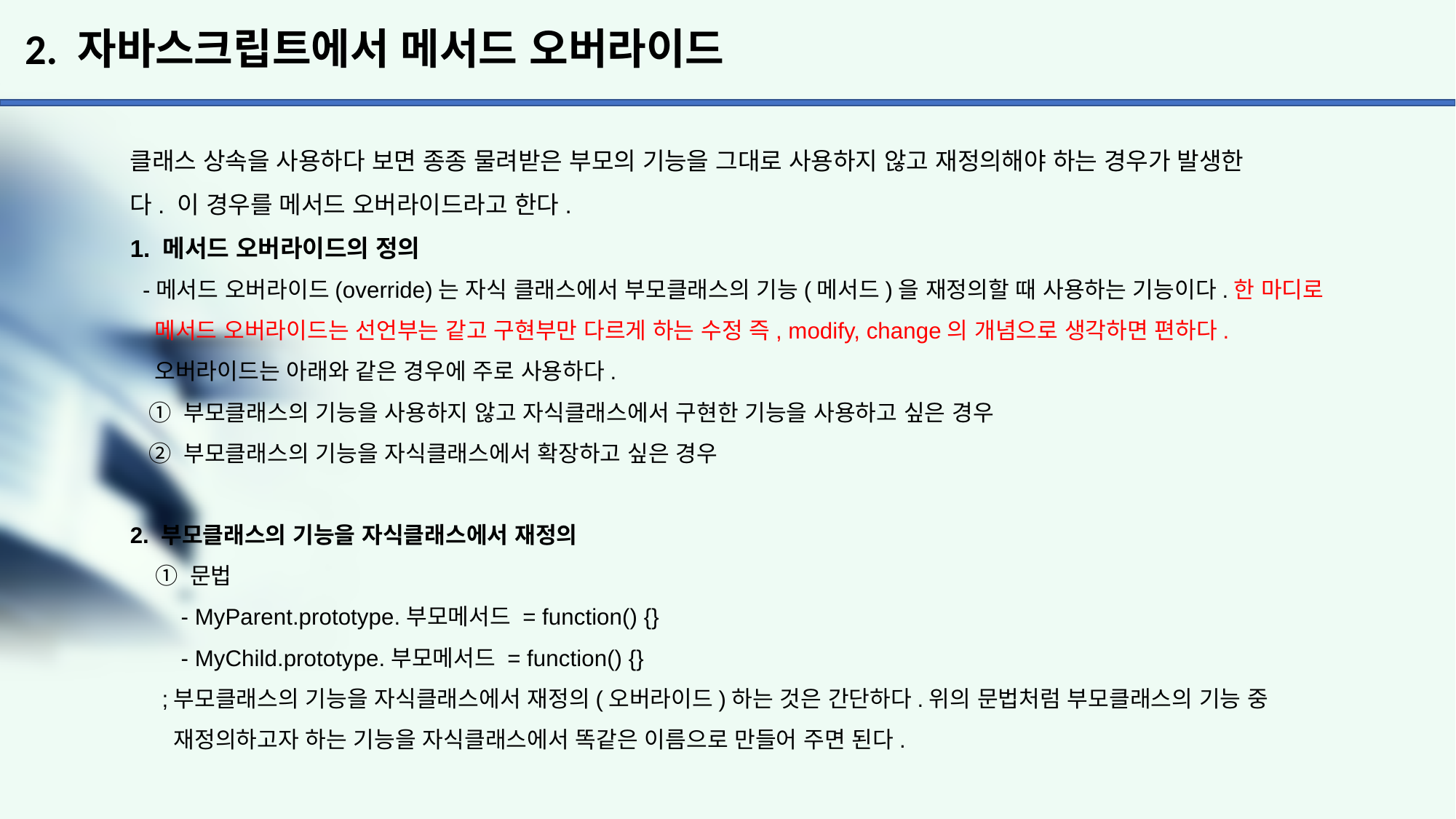

# 2. 자바스크립트에서 메서드 오버라이드
클래스 상속을 사용하다 보면 종종 물려받은 부모의 기능을 그대로 사용하지 않고 재정의해야 하는 경우가 발생한
다. 이 경우를 메서드 오버라이드라고 한다.
1. 메서드 오버라이드의 정의
  -메서드 오버라이드(override)는 자식 클래스에서 부모클래스의 기능(메서드)을 재정의할 때 사용하는 기능이다.한 마디로
   메서드 오버라이드는 선언부는 같고 구현부만 다르게 하는 수정 즉, modify, change의 개념으로 생각하면 편하다.
   오버라이드는 아래와 같은 경우에 주로 사용하다.
   ① 부모클래스의 기능을 사용하지 않고 자식클래스에서 구현한 기능을 사용하고 싶은 경우
   ② 부모클래스의 기능을 자식클래스에서 확장하고 싶은 경우

2. 부모클래스의 기능을 자식클래스에서 재정의
    ① 문법
        - MyParent.prototype.부모메서드 = function() {}
        - MyChild.prototype.부모메서드 = function() {}
     ;부모클래스의 기능을 자식클래스에서 재정의(오버라이드)하는 것은 간단하다.위의 문법처럼 부모클래스의 기능 중
      재정의하고자 하는 기능을 자식클래스에서 똑같은 이름으로 만들어 주면 된다.